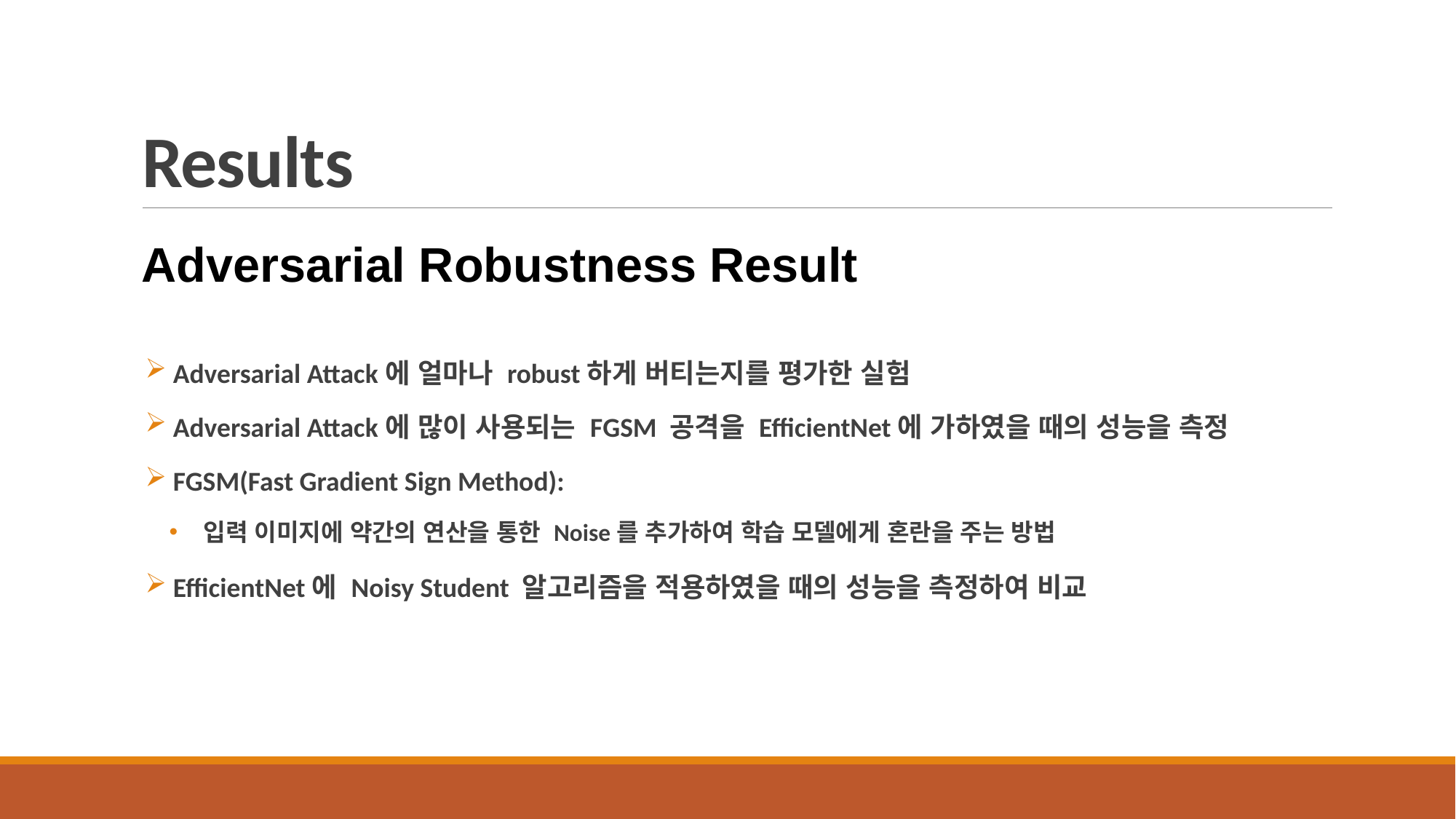

# Results
Adversarial Robustness Result
 Adversarial Attack에 얼마나 robust하게 버티는지를 평가한 실험
 Adversarial Attack에 많이 사용되는 FGSM 공격을 EfficientNet에 가하였을 때의 성능을 측정
 FGSM(Fast Gradient Sign Method):
 입력 이미지에 약간의 연산을 통한 Noise를 추가하여 학습 모델에게 혼란을 주는 방법
 EfficientNet에 Noisy Student 알고리즘을 적용하였을 때의 성능을 측정하여 비교